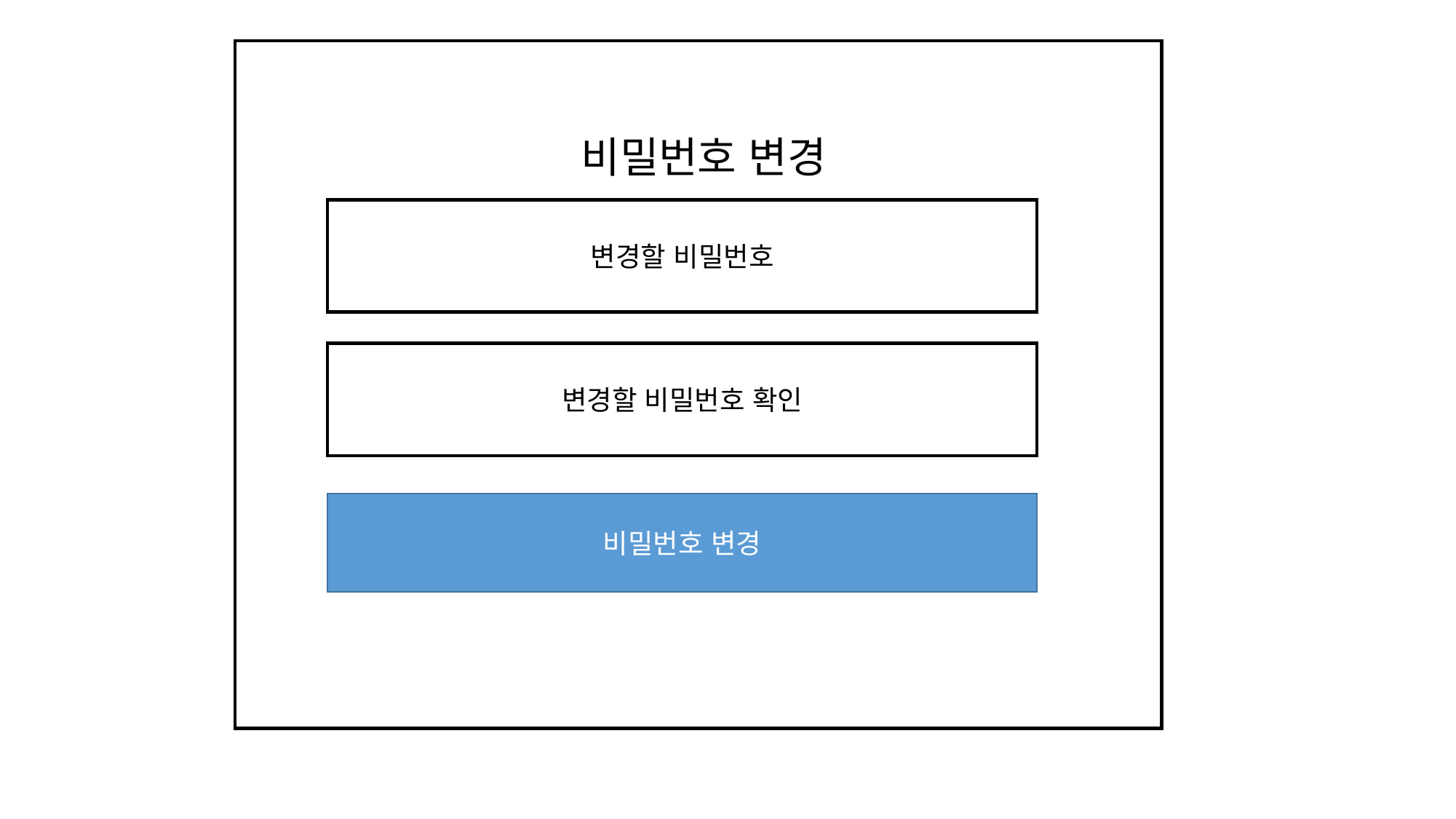

비밀번호 변경
변경할 비밀번호
변경할 비밀번호 확인
비밀번호 변경